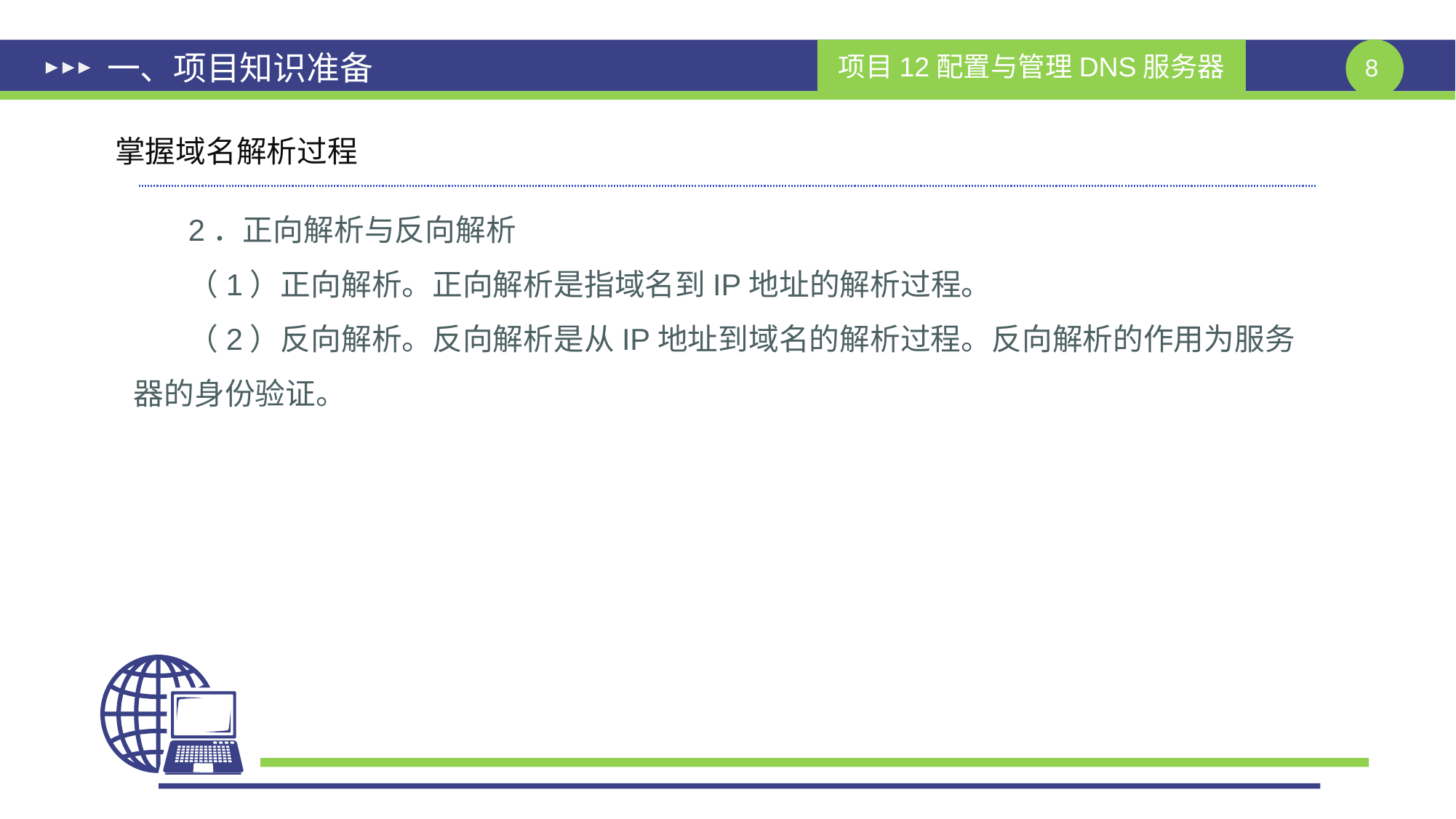

# 一、项目知识准备
掌握域名解析过程

2．正向解析与反向解析
（1）正向解析。正向解析是指域名到IP地址的解析过程。
（2）反向解析。反向解析是从IP地址到域名的解析过程。反向解析的作用为服务器的身份验证。